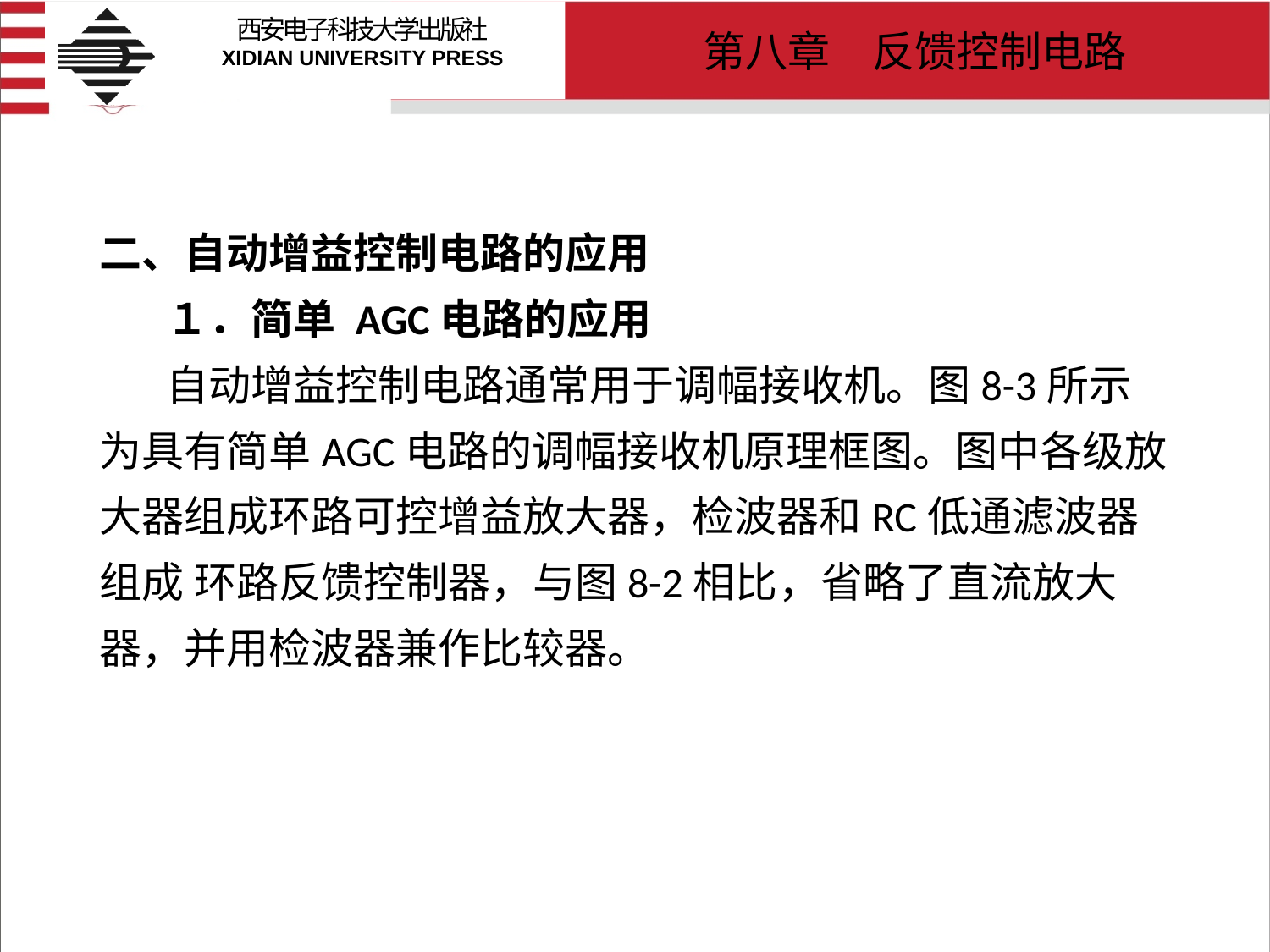

# 二、自动增益控制电路的应用 １．简单 AGC电路的应用 自动增益控制电路通常用于调幅接收机。图8-3所示为具有简单AGC电路的调幅接收机原理框图。图中各级放大器组成环路可控增益放大器，检波器和RC低通滤波器组成 环路反馈控制器，与图8-2相比，省略了直流放大器，并用检波器兼作比较器。